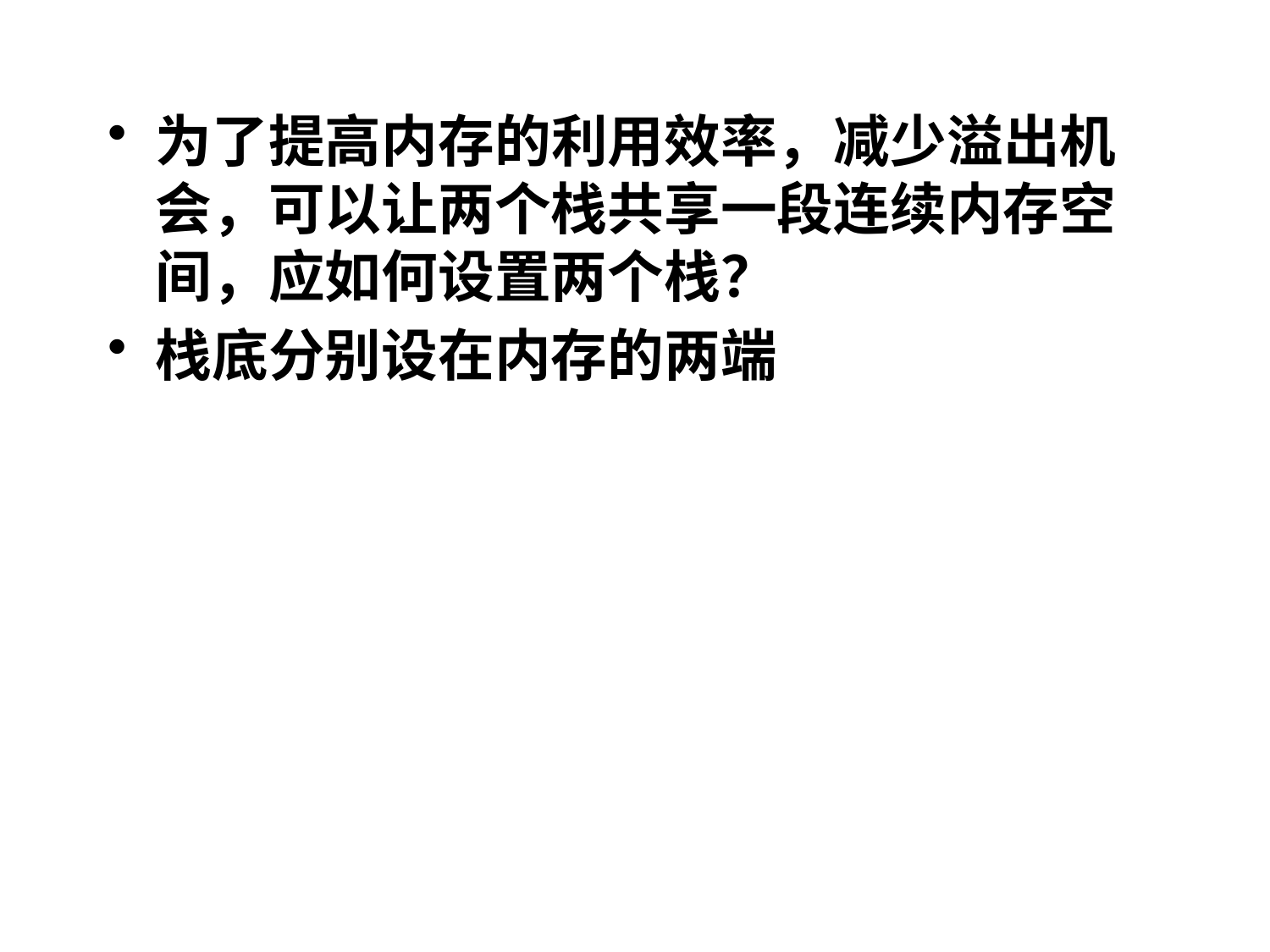

为了提高内存的利用效率，减少溢出机会，可以让两个栈共享一段连续内存空间，应如何设置两个栈？
栈底分别设在内存的两端